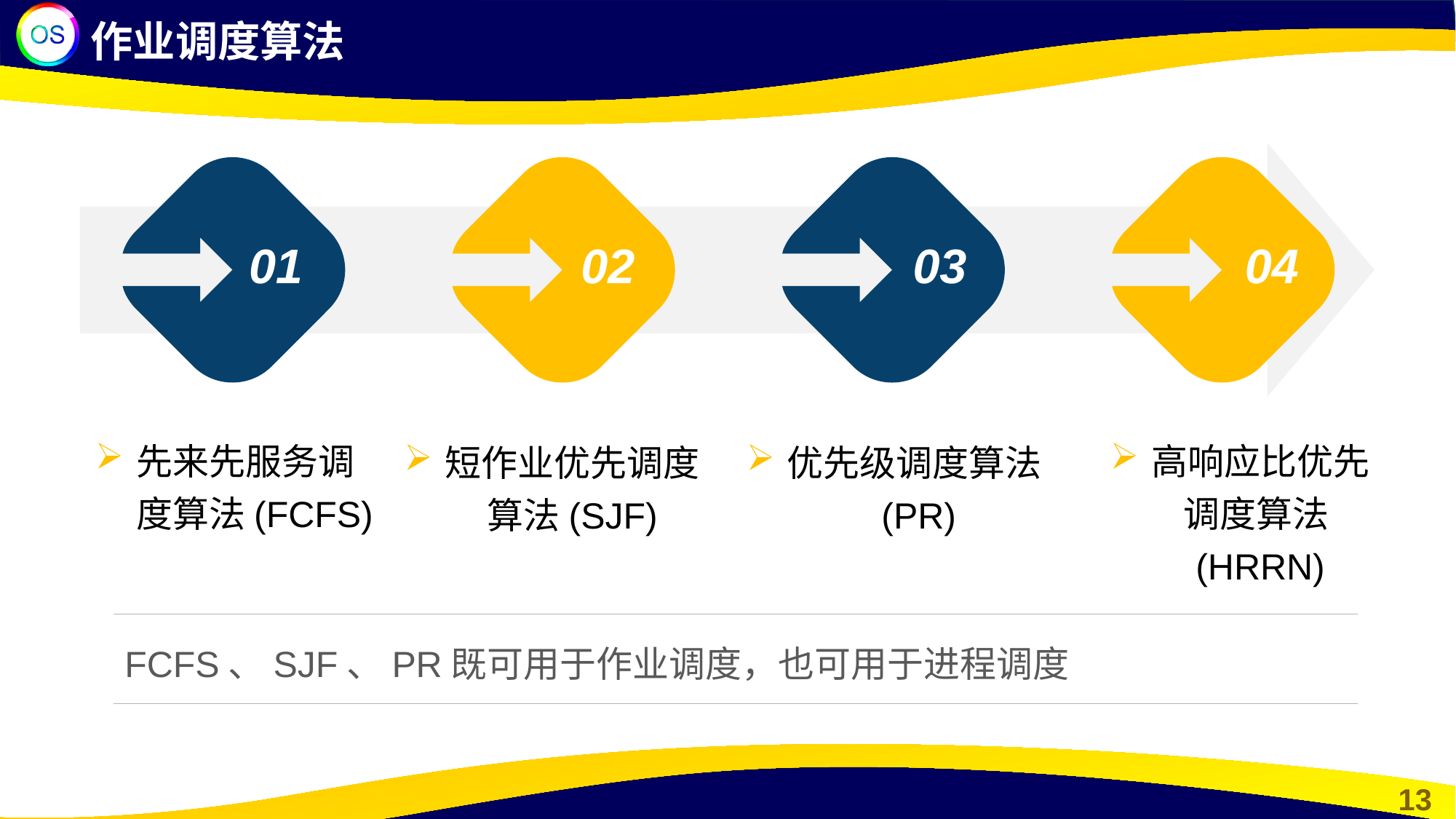

作业调度算法

01
02
03
04
先来先服务调度算法(FCFS)
高响应比优先调度算法(HRRN)
短作业优先调度算法(SJF)
优先级调度算法(PR)
FCFS、SJF、PR既可用于作业调度，也可用于进程调度